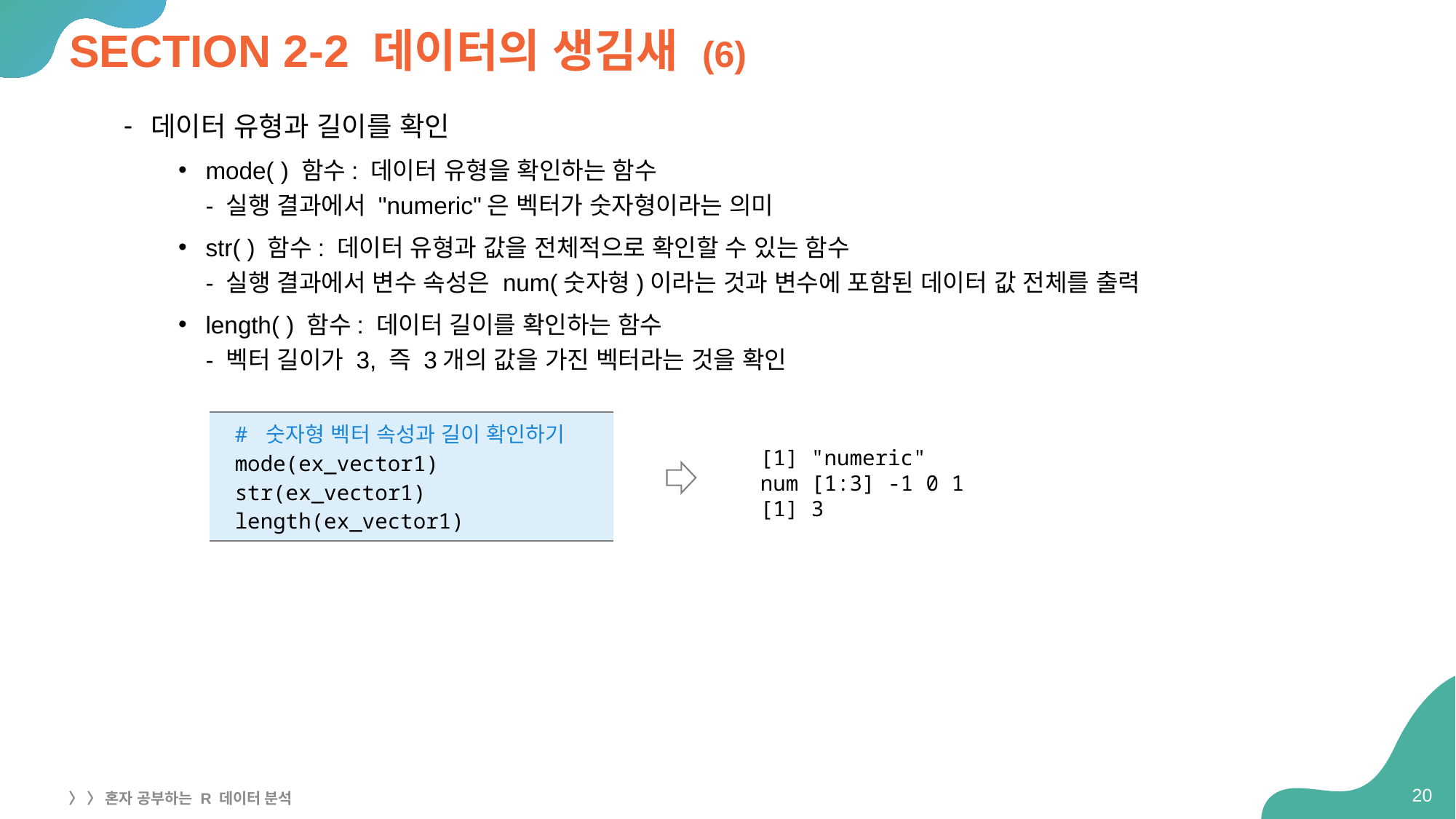

# SECTION 2-2 데이터의 생김새 (6)
데이터 유형과 길이를 확인
mode( ) 함수: 데이터 유형을 확인하는 함수
- 실행 결과에서 "numeric"은 벡터가 숫자형이라는 의미
str( ) 함수: 데이터 유형과 값을 전체적으로 확인할 수 있는 함수
- 실행 결과에서 변수 속성은 num(숫자형)이라는 것과 변수에 포함된 데이터 값 전체를 출력
length( ) 함수: 데이터 길이를 확인하는 함수
- 벡터 길이가 3, 즉 3개의 값을 가진 벡터라는 것을 확인

| # 숫자형 벡터 속성과 길이 확인하기 mode(ex\_vector1) str(ex\_vector1) length(ex\_vector1) |
| --- |
[1] "numeric"
num [1:3] -1 0 1
[1] 3

20
〉 〉 혼자 공부하는 R 데이터 분석